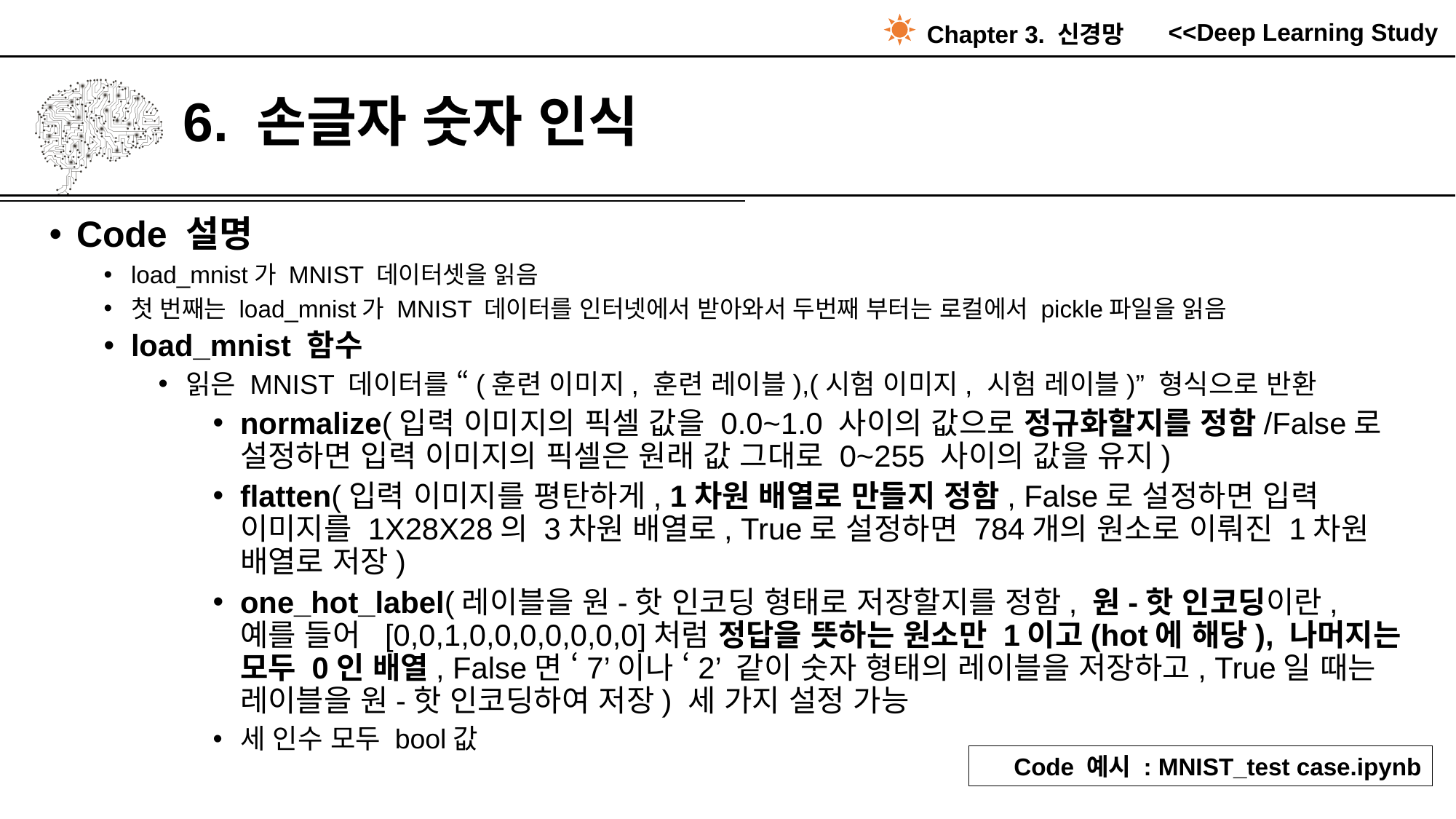

Chapter 3. 신경망

# 6. 손글자 숫자 인식
Code 설명
load_mnist가 MNIST 데이터셋을 읽음
첫 번째는 load_mnist가 MNIST 데이터를 인터넷에서 받아와서 두번째 부터는 로컬에서 pickle파일을 읽음
load_mnist 함수
읽은 MNIST 데이터를 “(훈련 이미지, 훈련 레이블),(시험 이미지, 시험 레이블)” 형식으로 반환
normalize(입력 이미지의 픽셀 값을 0.0~1.0 사이의 값으로 정규화할지를 정함/False로 설정하면 입력 이미지의 픽셀은 원래 값 그대로 0~255 사이의 값을 유지)
flatten(입력 이미지를 평탄하게, 1차원 배열로 만들지 정함, False로 설정하면 입력 이미지를 1X28X28의 3차원 배열로, True로 설정하면 784개의 원소로 이뤄진 1차원 배열로 저장)
one_hot_label(레이블을 원-핫 인코딩 형태로 저장할지를 정함, 원-핫 인코딩이란, 예를 들어  [0,0,1,0,0,0,0,0,0,0]처럼 정답을 뜻하는 원소만 1이고(hot에 해당), 나머지는 모두 0인 배열, False면 ‘7’이나 ‘2’ 같이 숫자 형태의 레이블을 저장하고, True일 때는 레이블을 원-핫 인코딩하여 저장) 세 가지 설정 가능
세 인수 모두 bool값

Code 예시 : MNIST_test case.ipynb